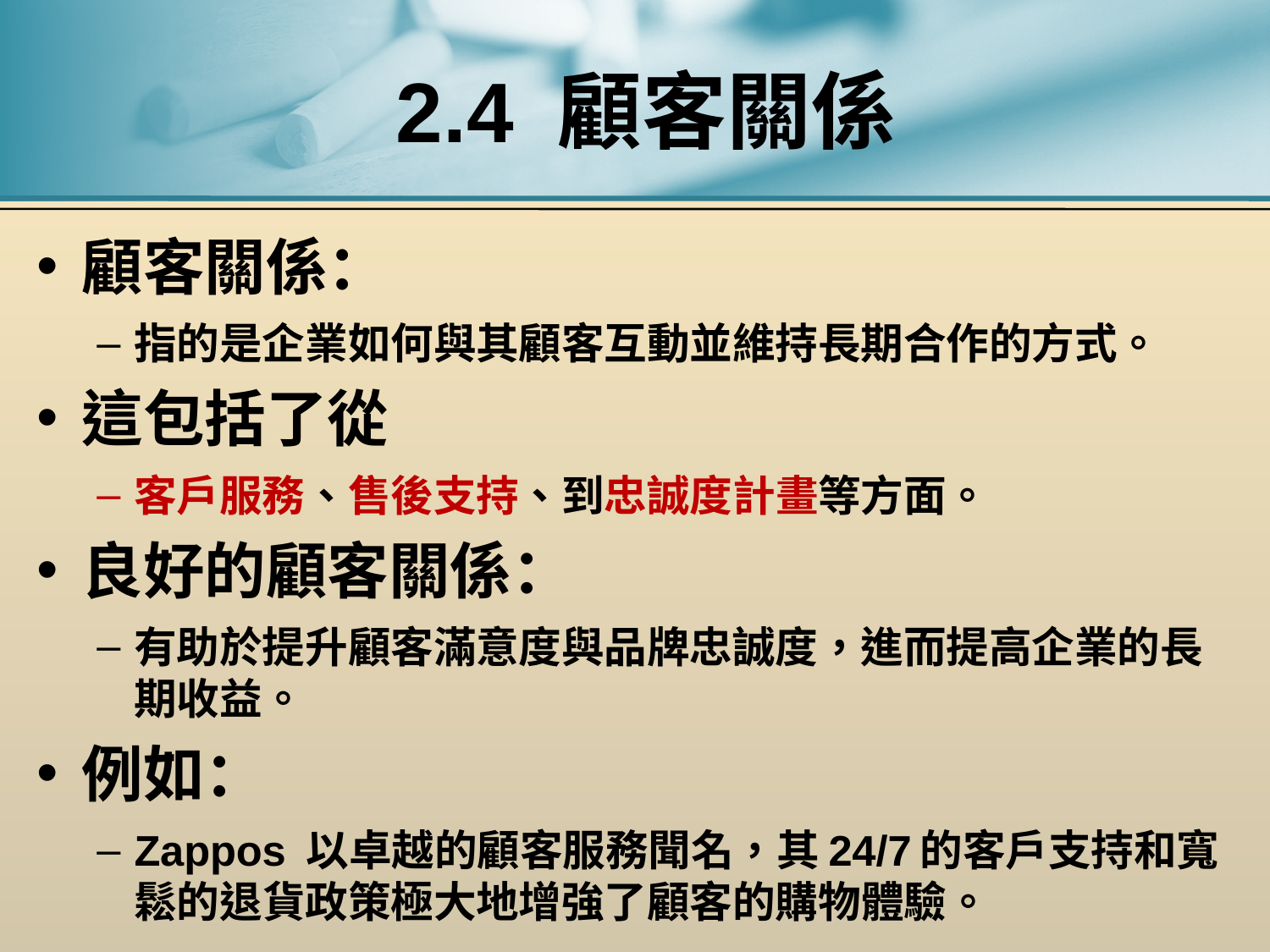

# 2.4 顧客關係
顧客關係：
指的是企業如何與其顧客互動並維持長期合作的方式。
這包括了從
客戶服務、售後支持、到忠誠度計畫等方面。
良好的顧客關係：
有助於提升顧客滿意度與品牌忠誠度，進而提高企業的長期收益。
例如：
Zappos 以卓越的顧客服務聞名，其24/7的客戶支持和寬鬆的退貨政策極大地增強了顧客的購物體驗。